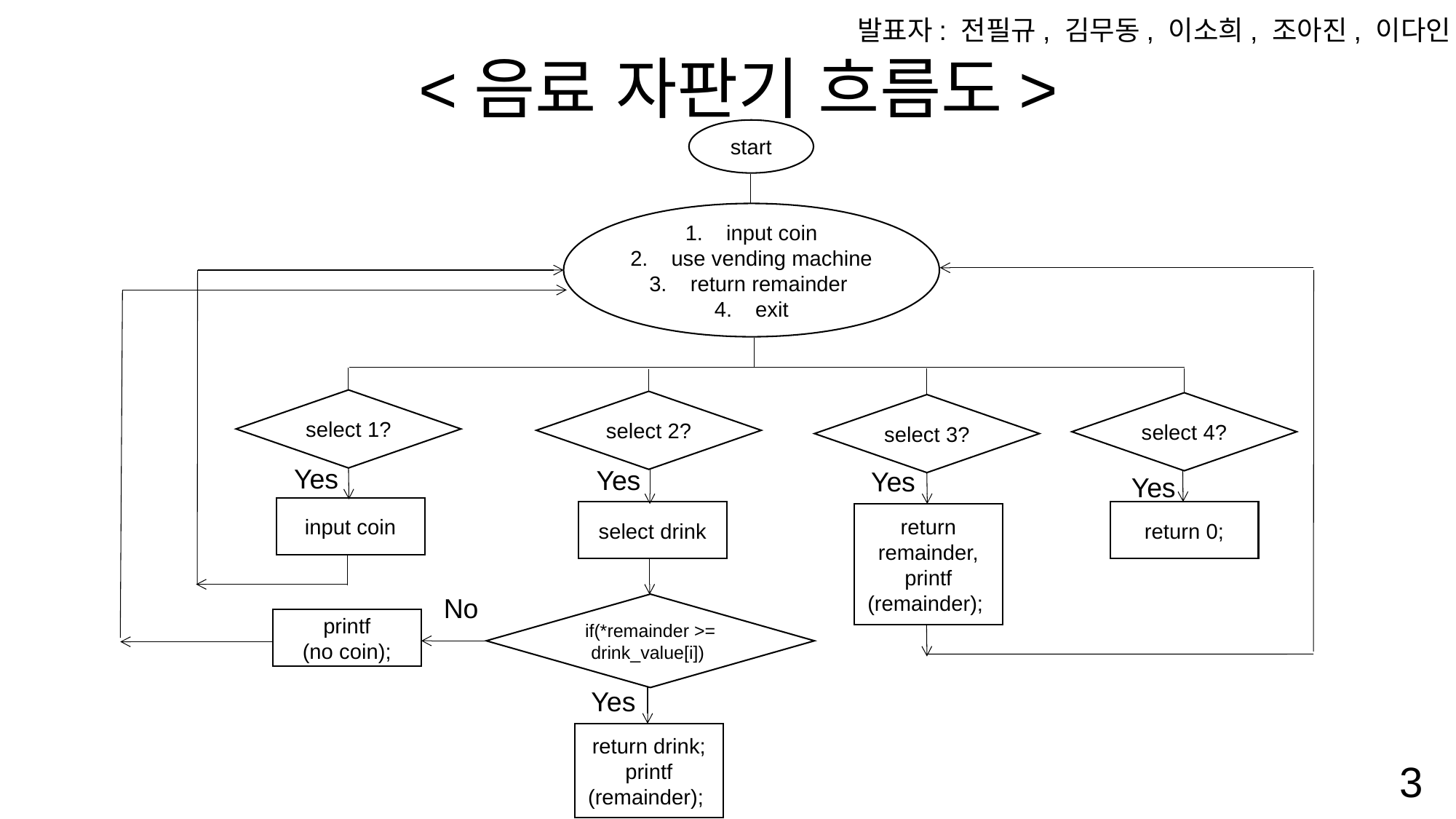

발표자: 전필규, 김무동, 이소희, 조아진, 이다인
# <음료 자판기 흐름도>
start
input coin
use vending machine
return remainder
exit
select 1?
select 2?
select 4?
select 3?
Yes
Yes
Yes
Yes
input coin
select drink
return 0;
return remainder,
printf
(remainder);
No
if(*remainder >= drink_value[i])
printf
(no coin);
Yes
return drink;
printf
(remainder);
3